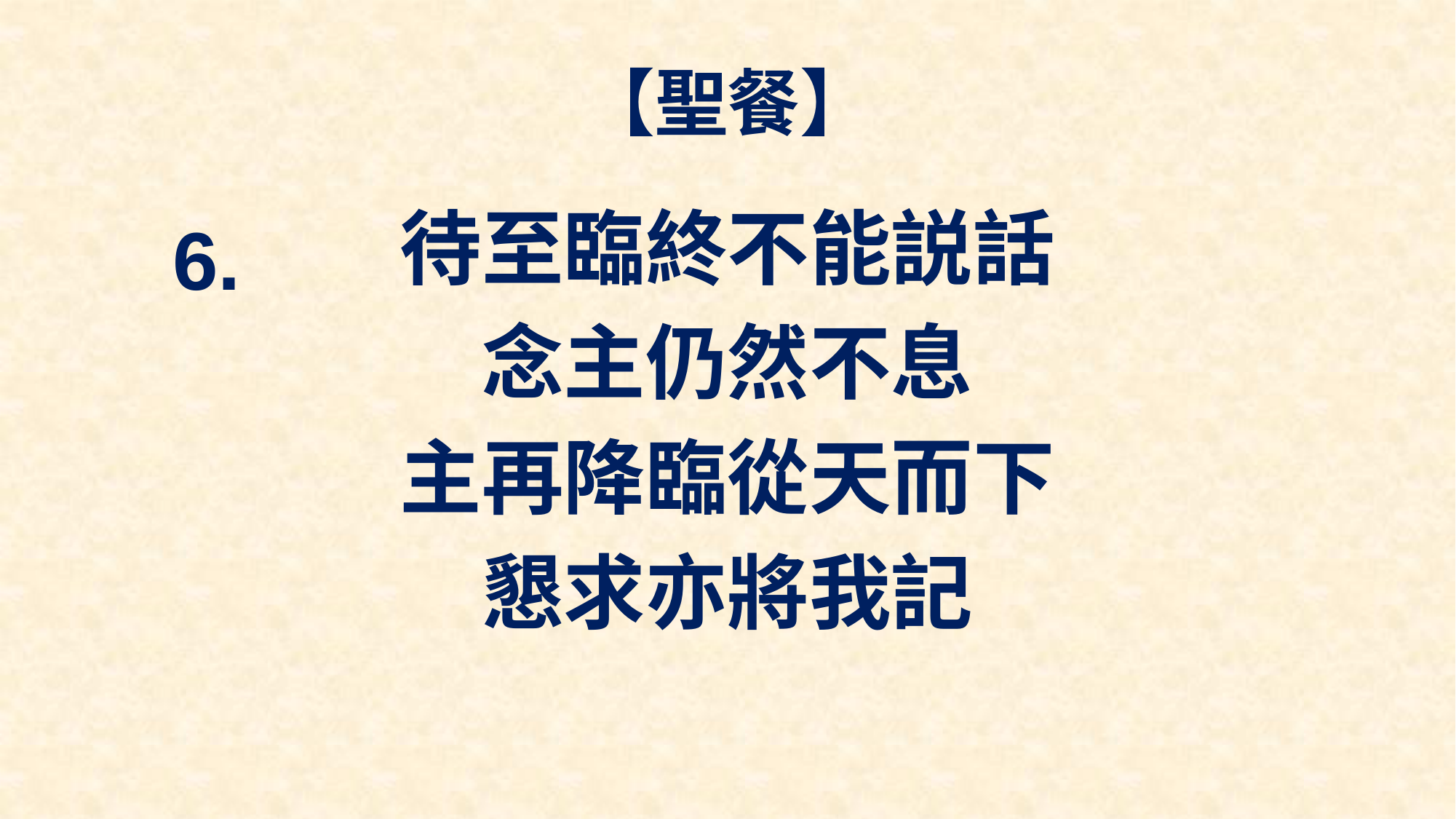

# 【聖餐】
待至臨終不能説話
念主仍然不息
主再降臨從天而下
懇求亦將我記
6.